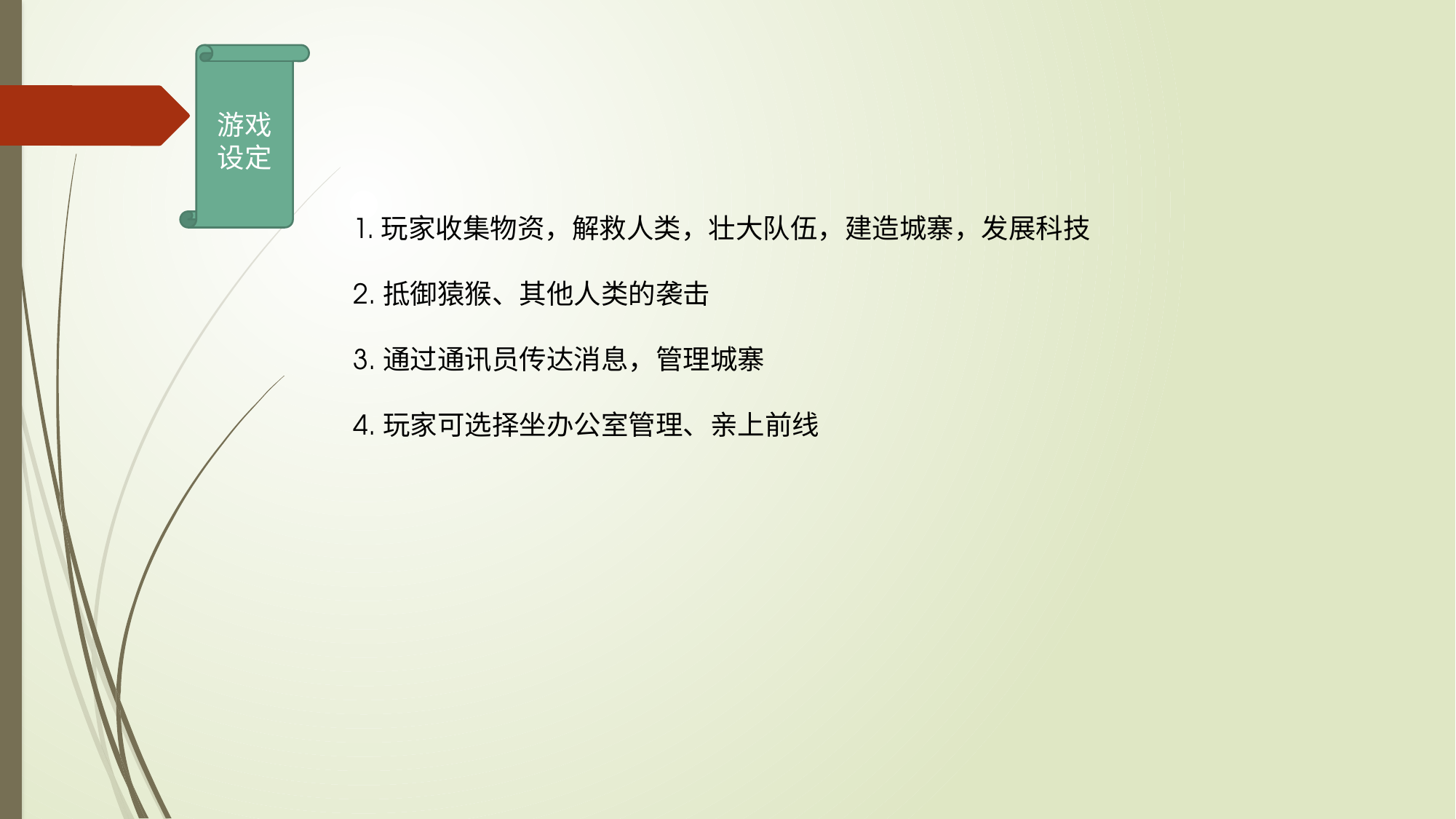

游戏设定
1.玩家收集物资，解救人类，壮大队伍，建造城寨，发展科技

2.抵御猿猴、其他人类的袭击

3.通过通讯员传达消息，管理城寨

4.玩家可选择坐办公室管理、亲上前线